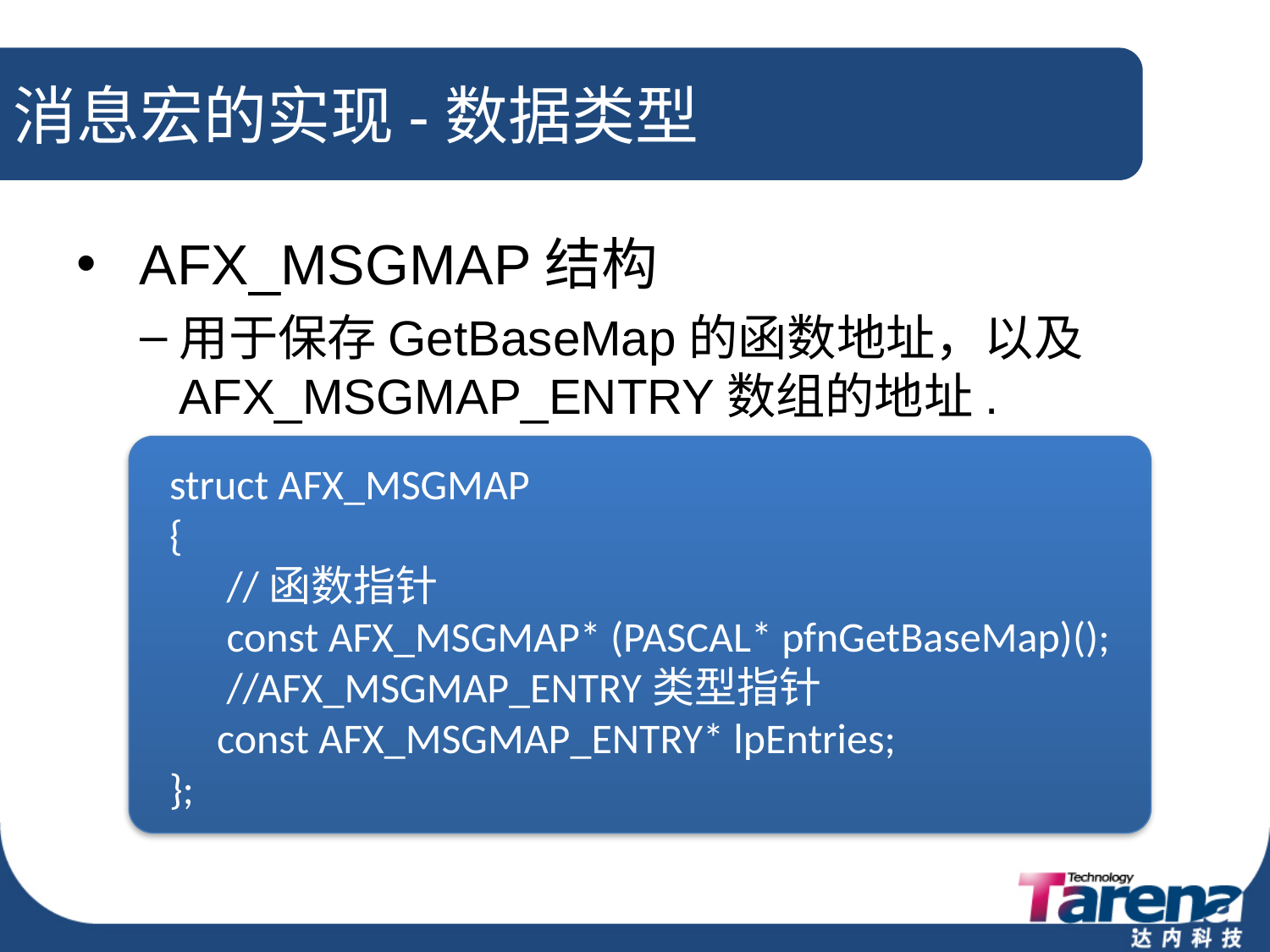

# 消息宏的实现-数据类型
 AFX_MSGMAP结构
用于保存GetBaseMap的函数地址，以及AFX_MSGMAP_ENTRY数组的地址.
struct AFX_MSGMAP
{
      //函数指针
      const AFX_MSGMAP* (PASCAL* pfnGetBaseMap)();
      //AFX_MSGMAP_ENTRY类型指针
     const AFX_MSGMAP_ENTRY* lpEntries;
};